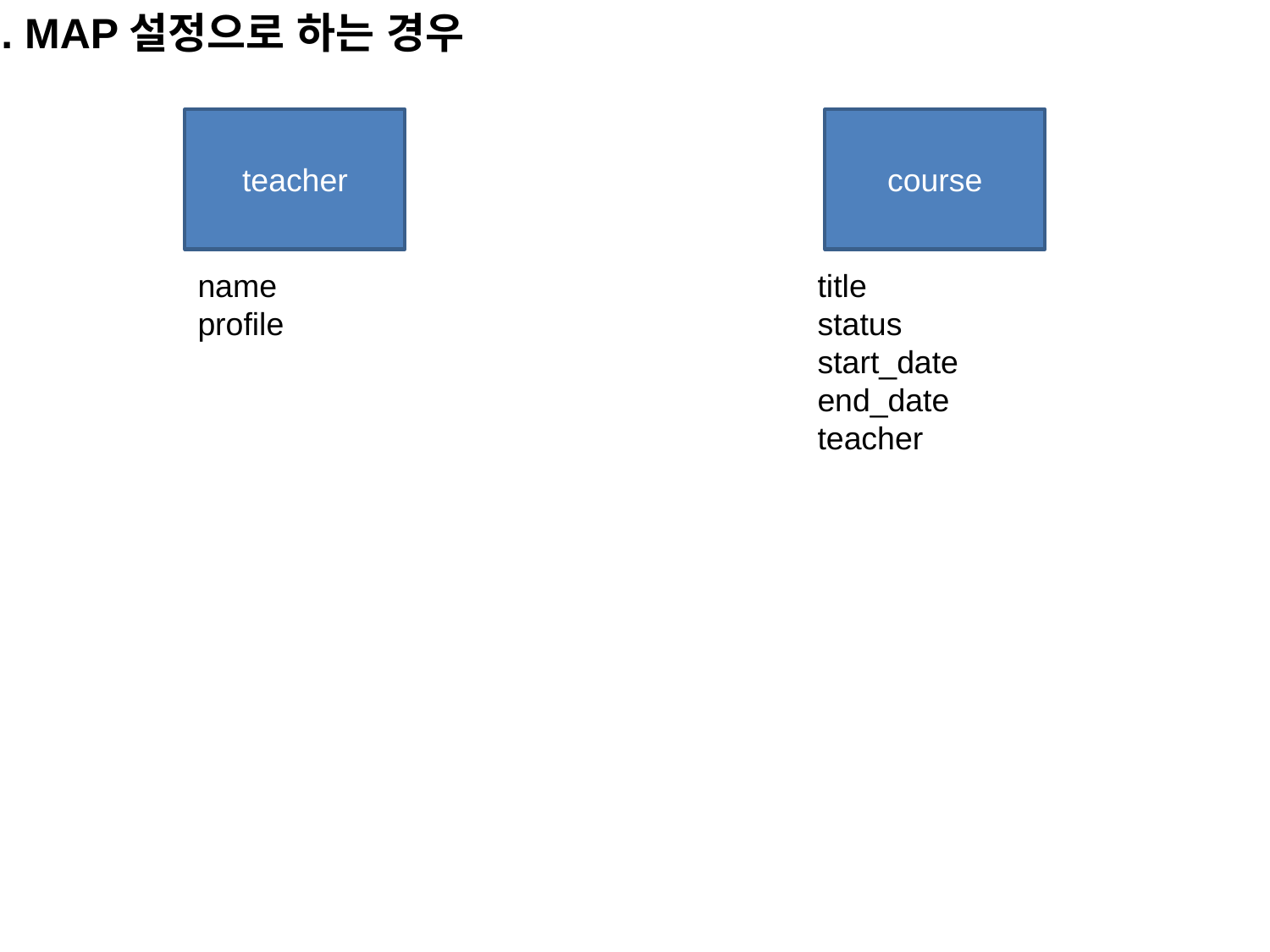

2. MAP설정으로 하는 경우
teacher
course
title
status
start_date
end_date
teacher
name
profile